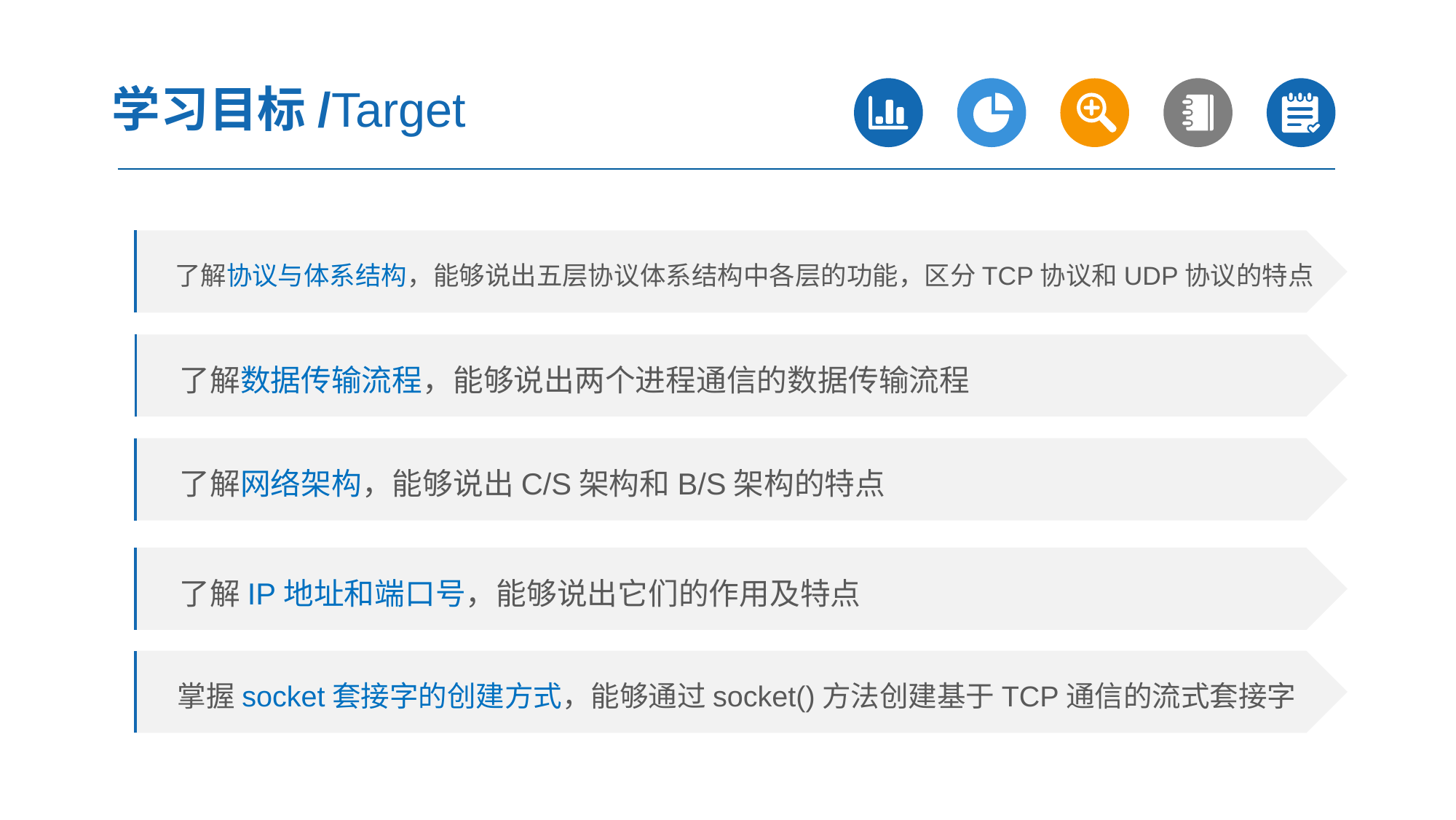

学习目标/Target
    了解协议与体系结构，能够说出五层协议体系结构中各层的功能，区分TCP协议和UDP协议的特点

    了解数据传输流程，能够说出两个进程通信的数据传输流程

    了解网络架构，能够说出C/S架构和B/S架构的特点

    了解IP地址和端口号，能够说出它们的作用及特点

    掌握socket套接字的创建方式，能够通过socket()方法创建基于TCP通信的流式套接字